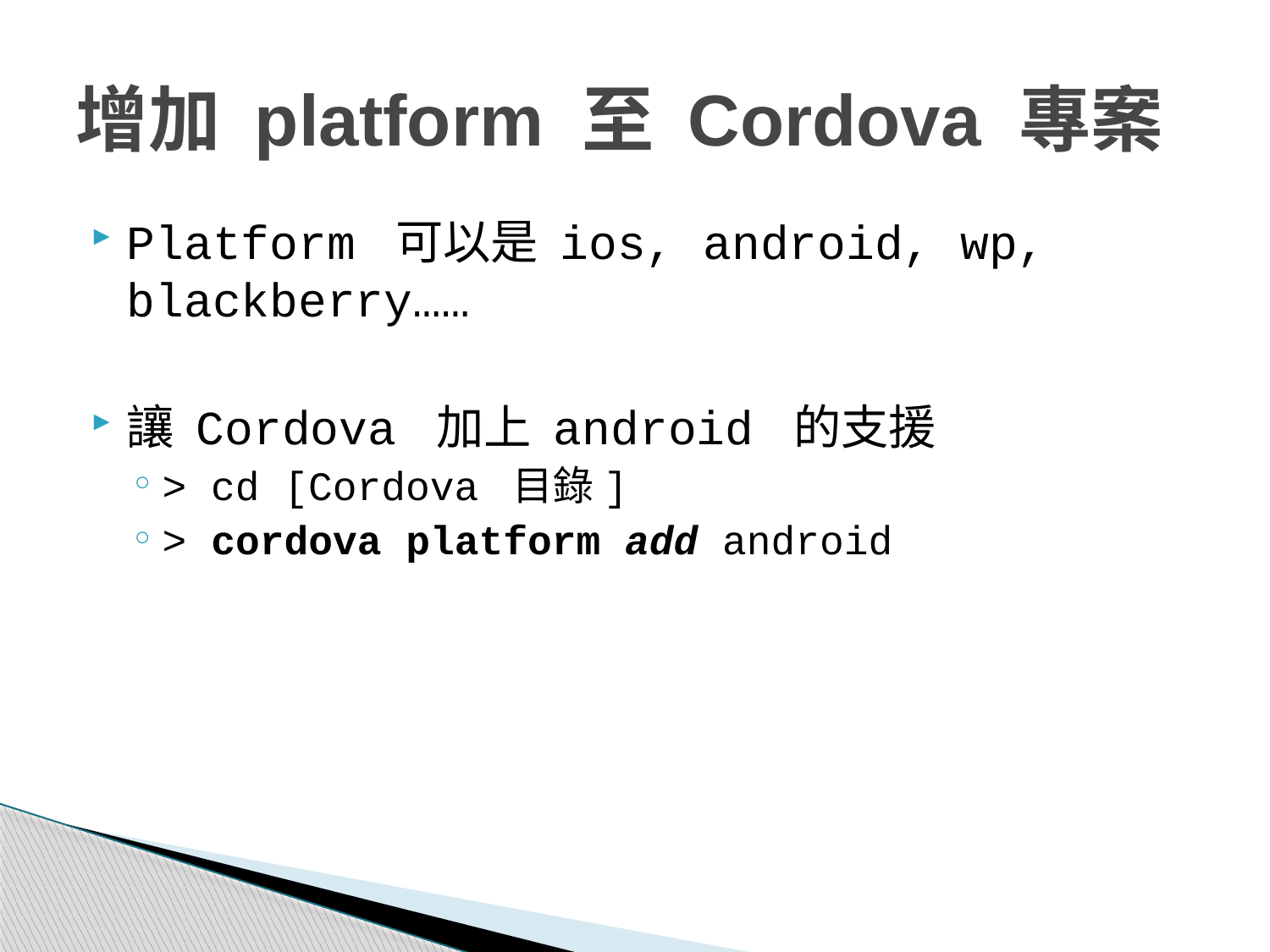

# 增加 platform 至 Cordova 專案
Platform 可以是 ios, android, wp, blackberry……

讓 Cordova 加上 android 的支援
> cd [Cordova 目錄]
> cordova platform add android